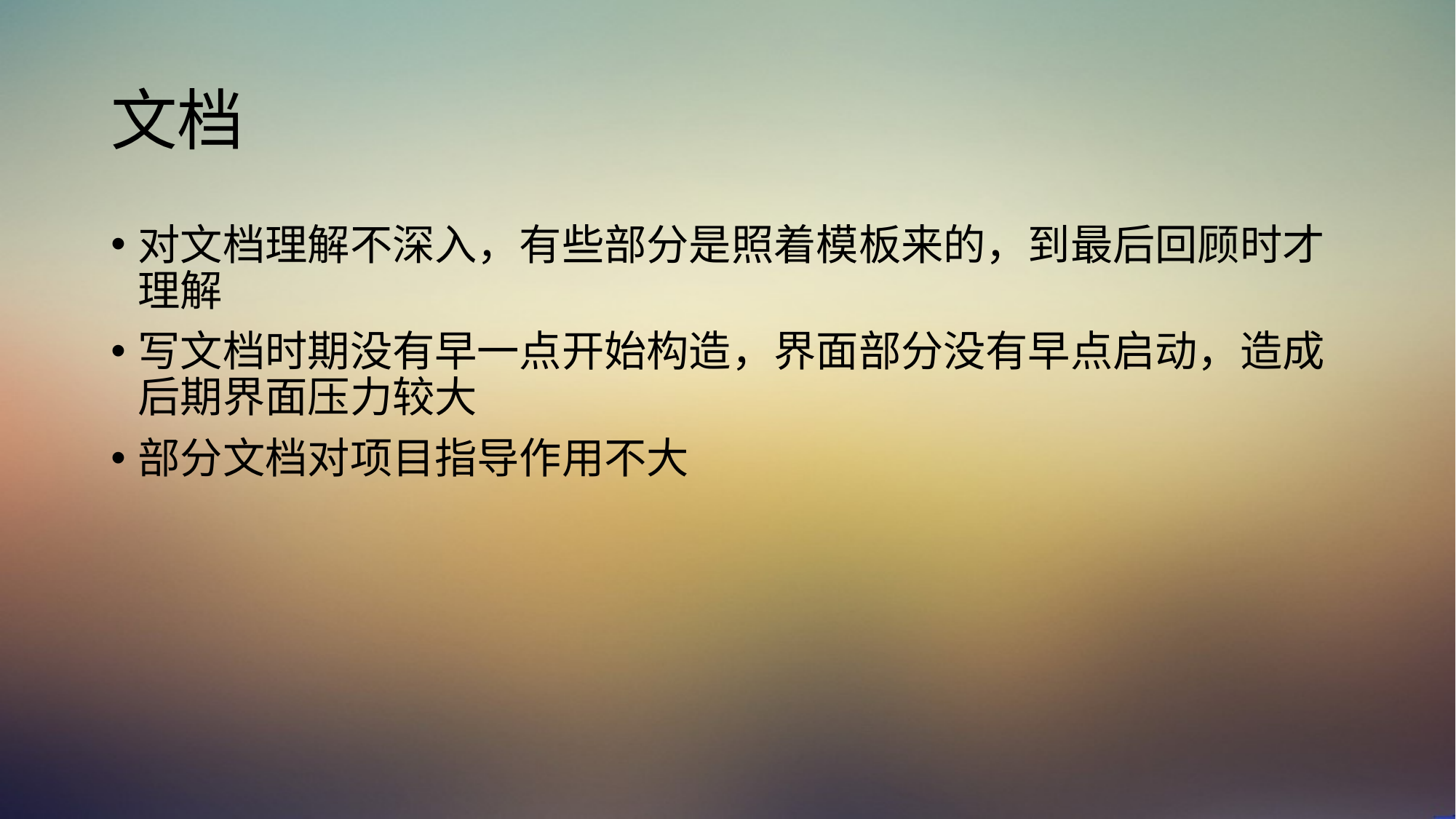

# 文档
对文档理解不深入，有些部分是照着模板来的，到最后回顾时才理解
写文档时期没有早一点开始构造，界面部分没有早点启动，造成后期界面压力较大
部分文档对项目指导作用不大